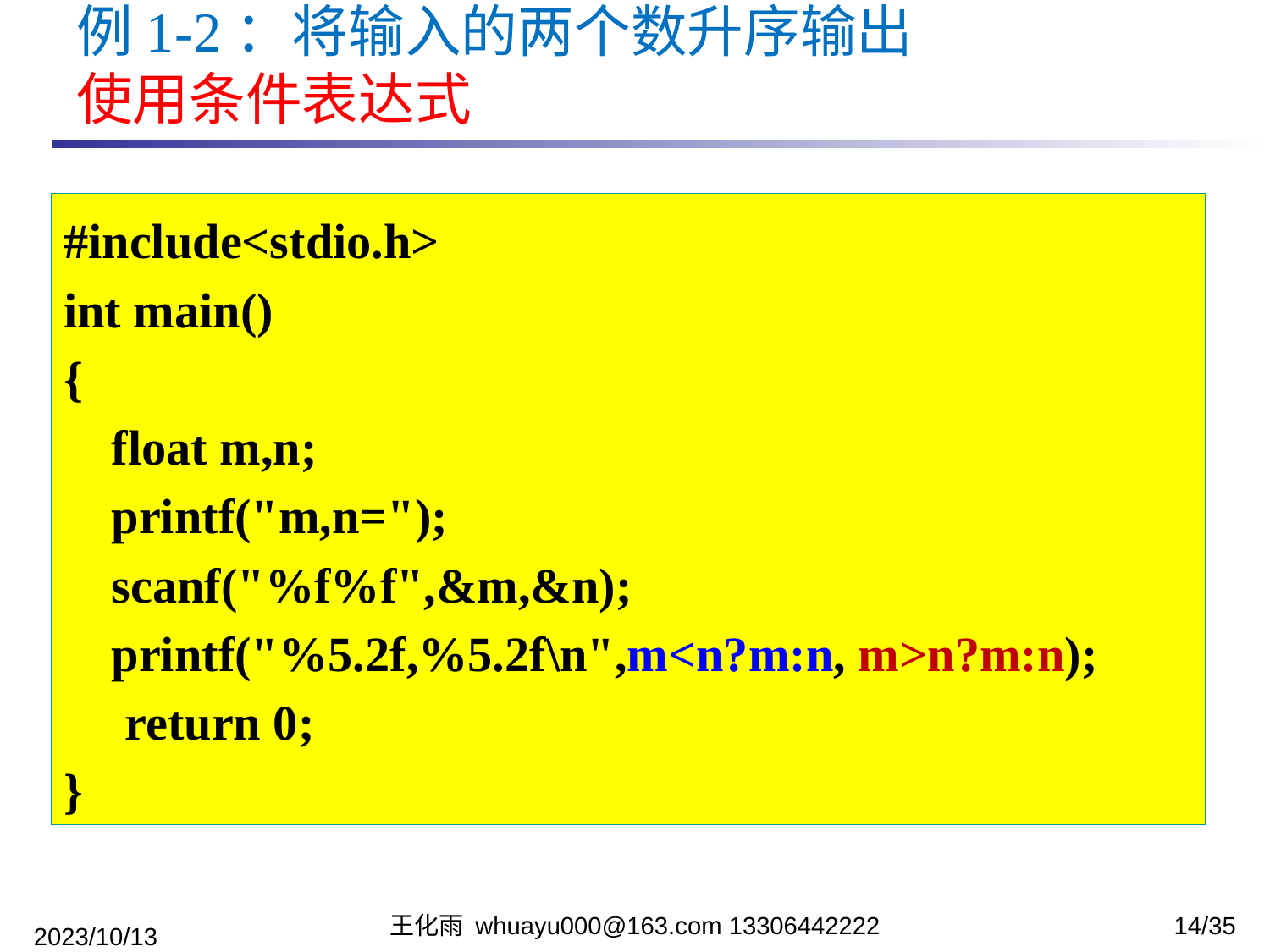

例1-2：将输入的两个数升序输出
使用条件表达式
#include<stdio.h>
int main()
{
	float m,n;
	printf("m,n=");
  	scanf("%f%f",&m,&n);
   	printf("%5.2f,%5.2f\n",m<n?m:n, m>n?m:n);
     return 0;
}
王化雨 whuayu000@163.com 13306442222
14/35
2023/10/13